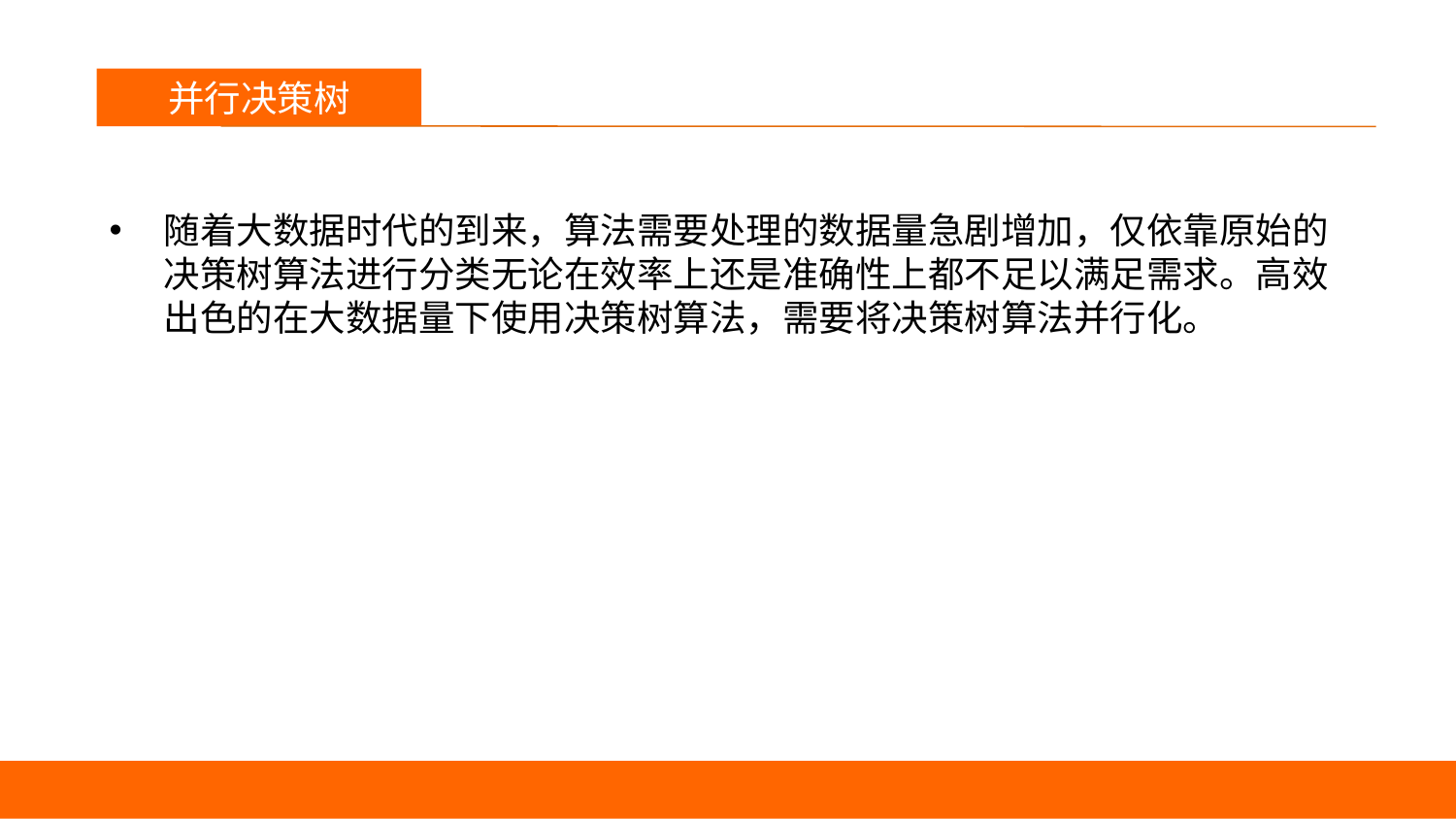

并行决策树

随着大数据时代的到来，算法需要处理的数据量急剧增加，仅依靠原始的决策树算法进行分类无论在效率上还是准确性上都不足以满足需求。高效出色的在大数据量下使用决策树算法，需要将决策树算法并行化。